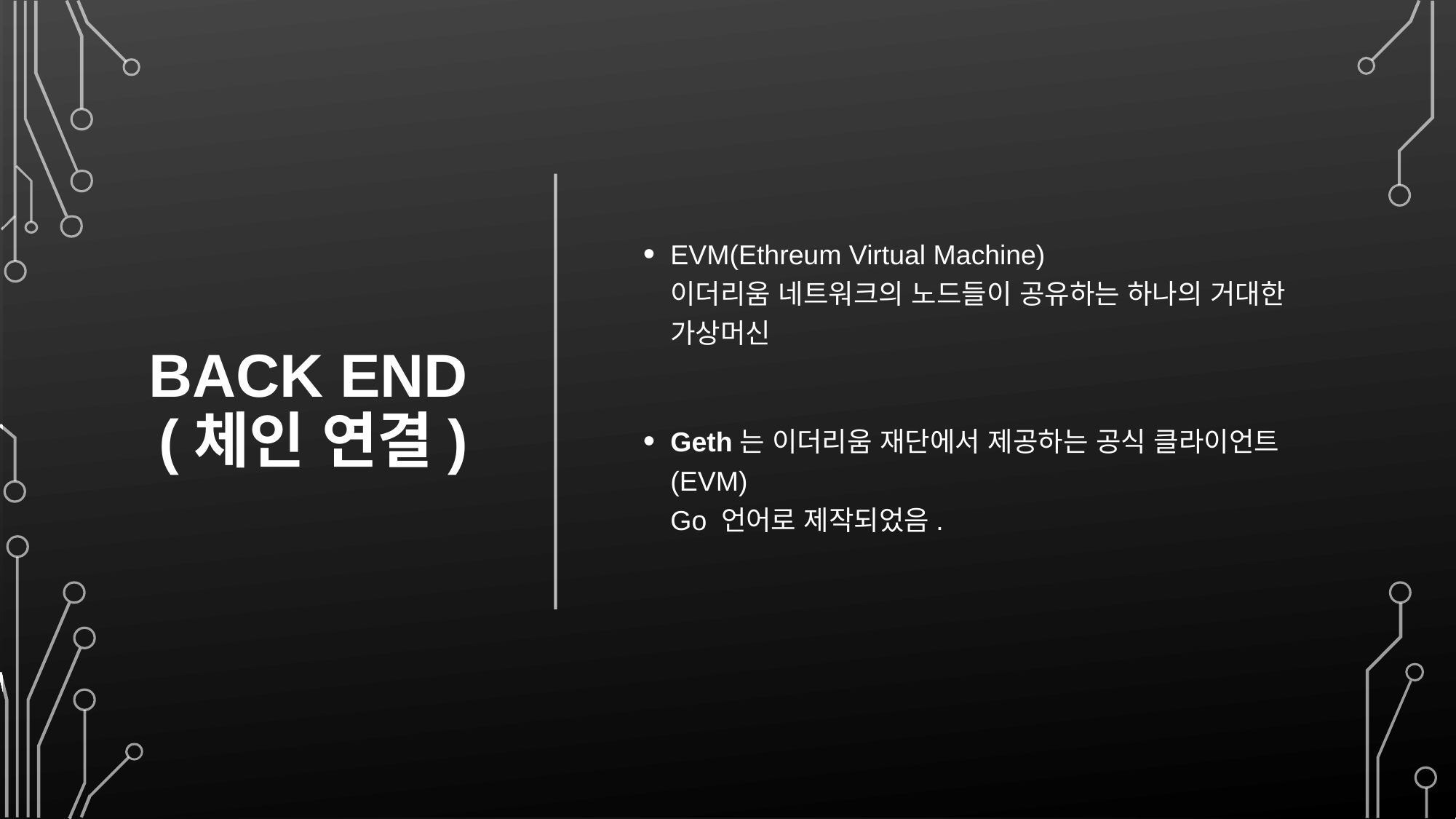

# Back End (체인 연결)
EVM(Ethreum Virtual Machine)
이더리움 네트워크의 노드들이 공유하는 하나의 거대한 가상머신

Geth는 이더리움 재단에서 제공하는 공식 클라이언트 (EVM)
Go 언어로 제작되었음.